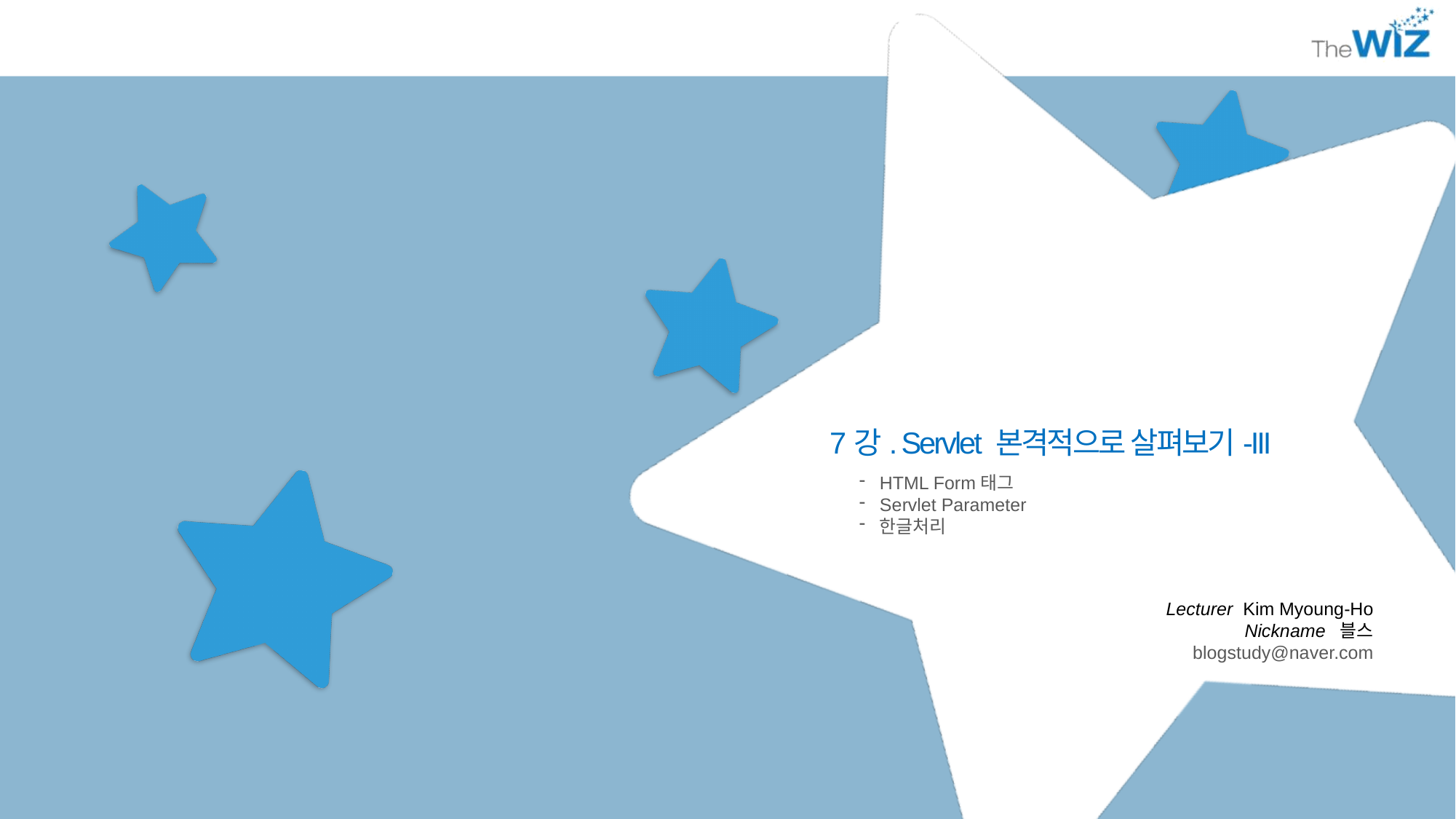

7강. Servlet 본격적으로 살펴보기-III
HTML Form태그
Servlet Parameter
한글처리
Lecturer  Kim Myoung-Ho
Nickname  블스
blogstudy@naver.com